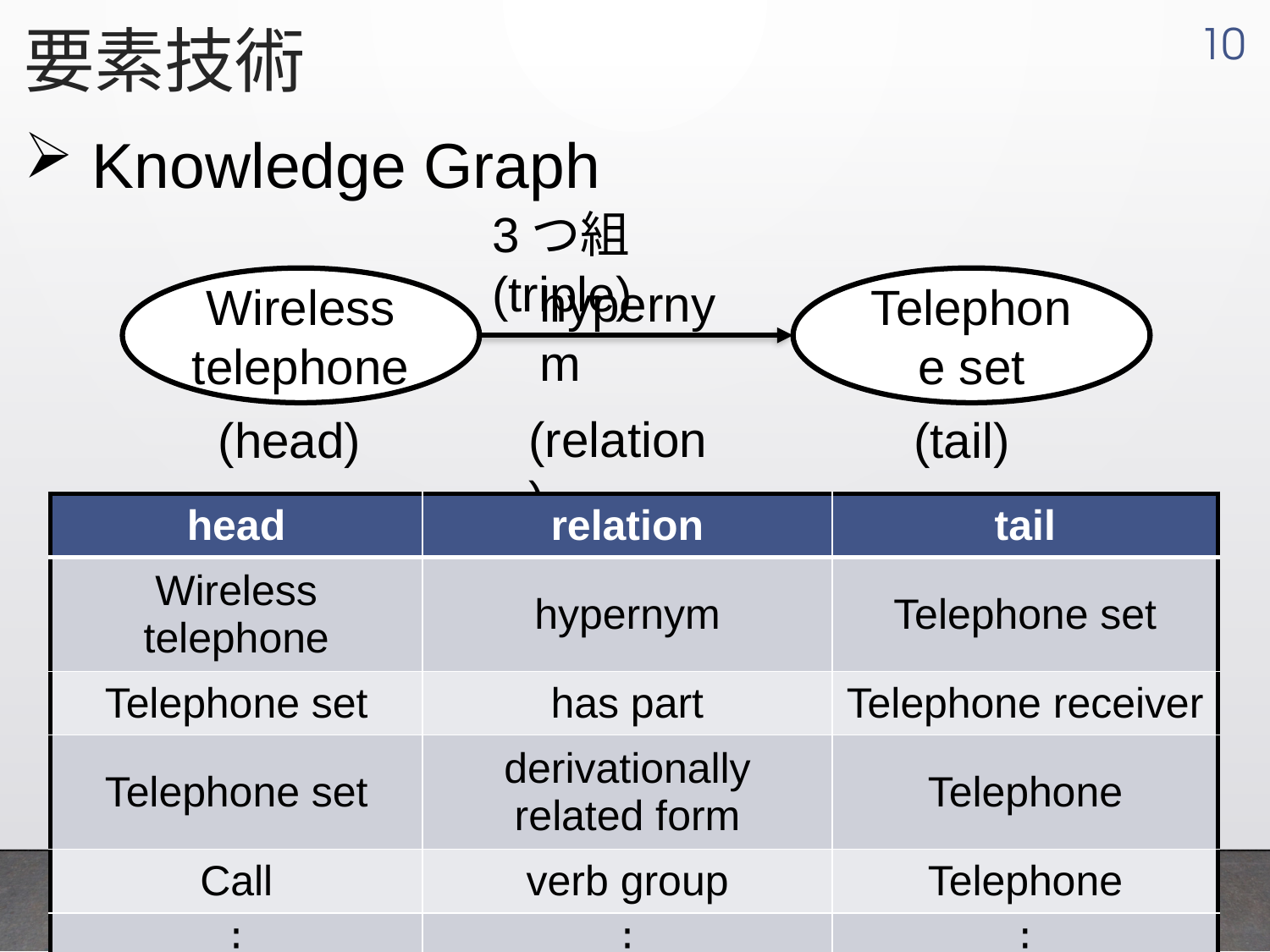

要素技術
10
 Knowledge Graph
3つ組 (triple)
hypernym
Wireless telephone
Telephone set
(relation)
(head)
(tail)
| head | relation | tail |
| --- | --- | --- |
| Wireless telephone | hypernym | Telephone set |
| Telephone set | has part | Telephone receiver |
| Telephone set | derivationally related form | Telephone |
| Call | verb group | Telephone |
| ⋮ | ⋮ | ⋮ |